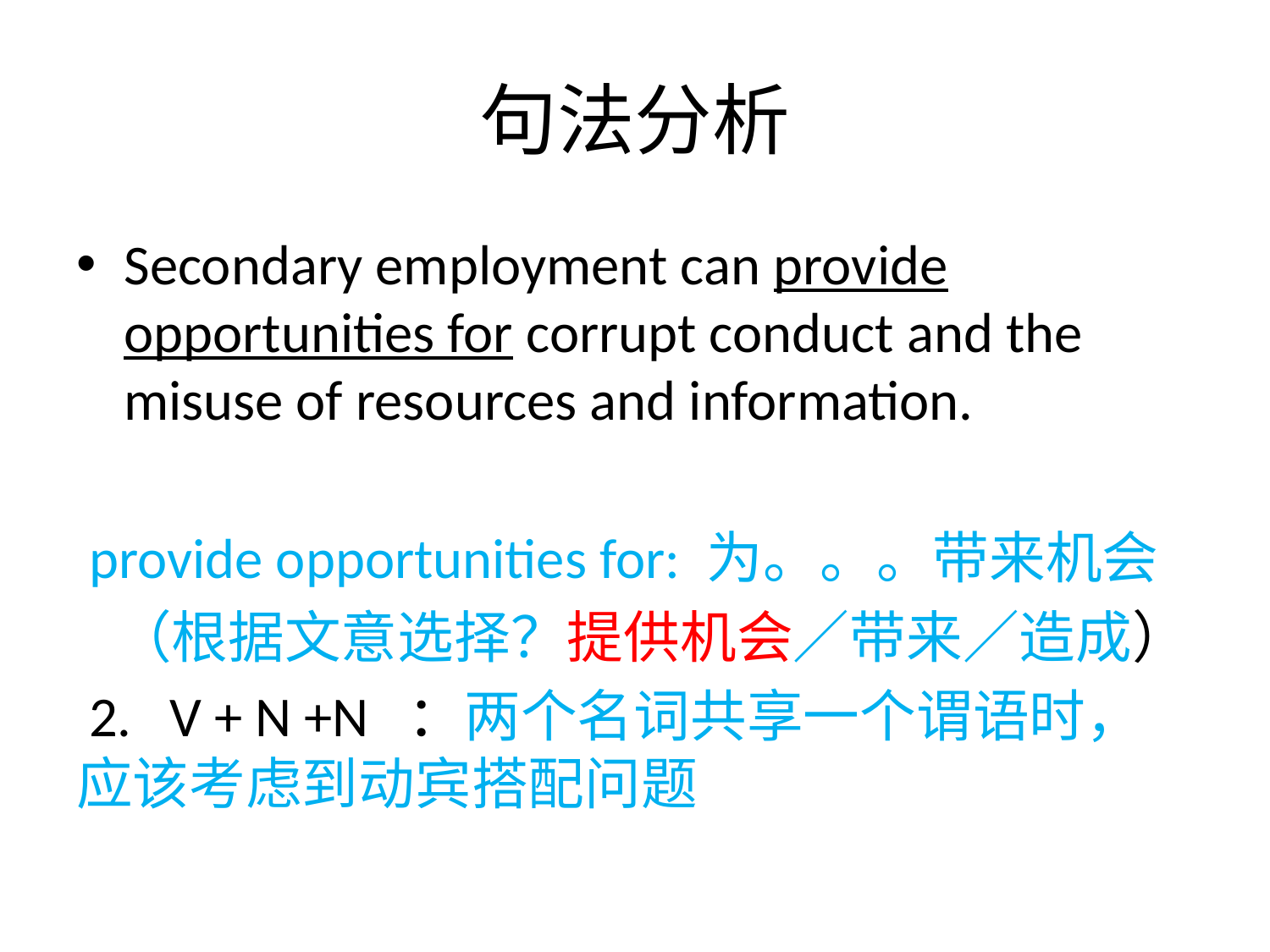

# 句法分析
Secondary employment can provide opportunities for corrupt conduct and the misuse of resources and information.

 provide opportunities for: 为。。。带来机会
  （根据文意选择？提供机会／带来／造成）
 2.   V + N +N  ：两个名词共享一个谓语时，应该考虑到动宾搭配问题